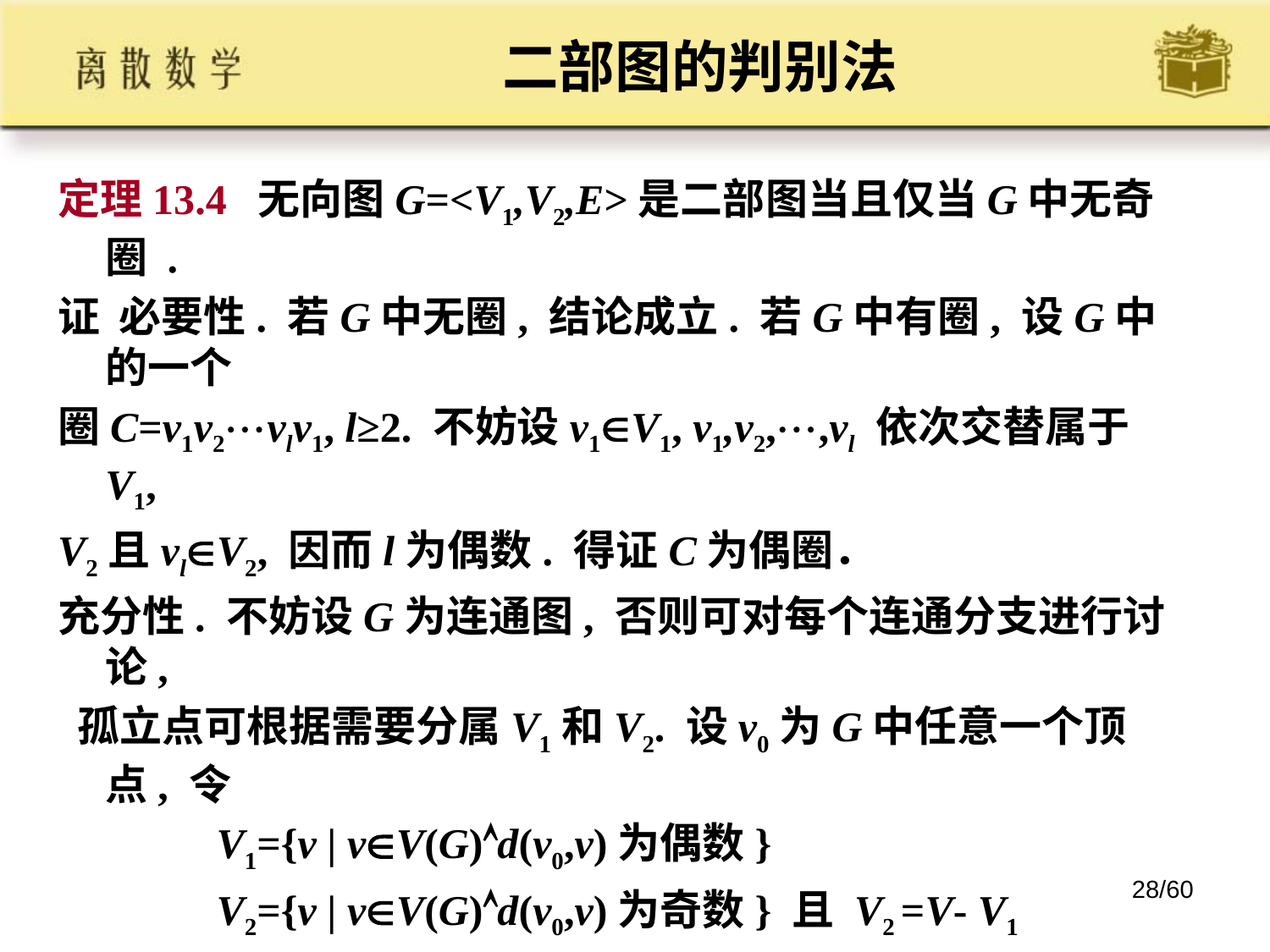

# 二部图的判别法
定理13.4  无向图G=<V1,V2,E>是二部图当且仅当G中无奇圈 .
证  必要性. 若G中无圈, 结论成立. 若G中有圈, 设G中的一个
圈C=v1v2…vlv1, l≥2. 不妨设v1∈V1, v1,v2,…,vl 依次交替属于V1,
V2且vl∈V2, 因而l为偶数. 得证C为偶圈．
充分性. 不妨设G为连通图, 否则可对每个连通分支进行讨论,
 孤立点可根据需要分属V1和V2. 设v0为G中任意一个顶点, 令
               V1={v | v∈V(G)∧d(v0,v)为偶数}
               V2={v | v∈V(G)∧d(v0,v)为奇数} 且 V2 =V- V1
d(v0,v)是v0到v的最短路径的边数(每条边的权为1). V1≠∅，
V2≠∅, V1∩V2=∅, V1∪V2=V(G). 要证V1中任意两点不相邻．
28/60